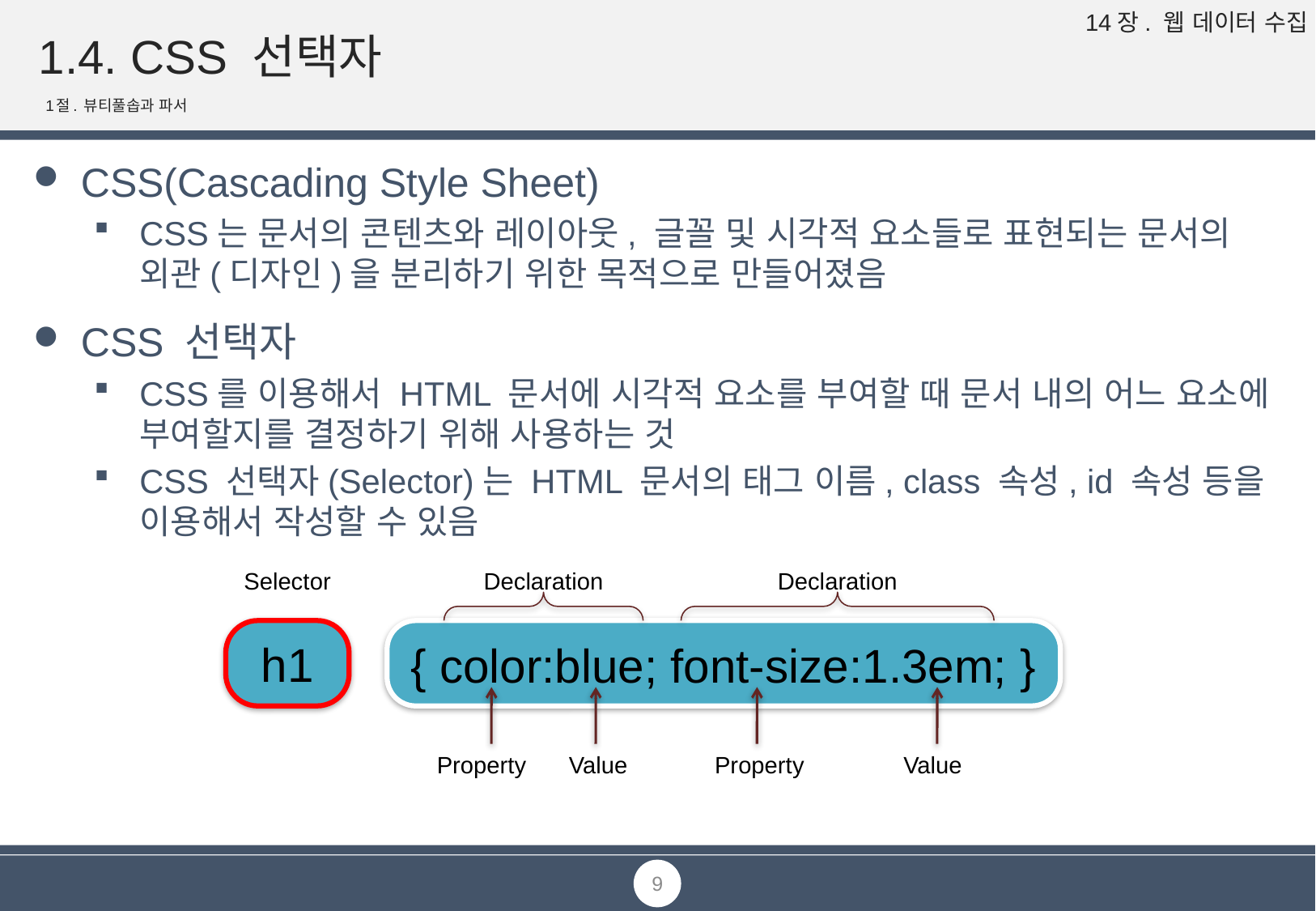

# 1.4. CSS 선택자
1절. 뷰티풀솝과 파서
CSS(Cascading Style Sheet)
CSS는 문서의 콘텐츠와 레이아웃, 글꼴 및 시각적 요소들로 표현되는 문서의 외관(디자인)을 분리하기 위한 목적으로 만들어졌음
CSS 선택자
CSS를 이용해서 HTML 문서에 시각적 요소를 부여할 때 문서 내의 어느 요소에 부여할지를 결정하기 위해 사용하는 것
CSS 선택자(Selector)는 HTML 문서의 태그 이름, class 속성, id 속성 등을 이용해서 작성할 수 있음

Selector
Declaration
Declaration
h1
{ color:blue; font-size:1.3em; }
Property
Value
Property
Value
9